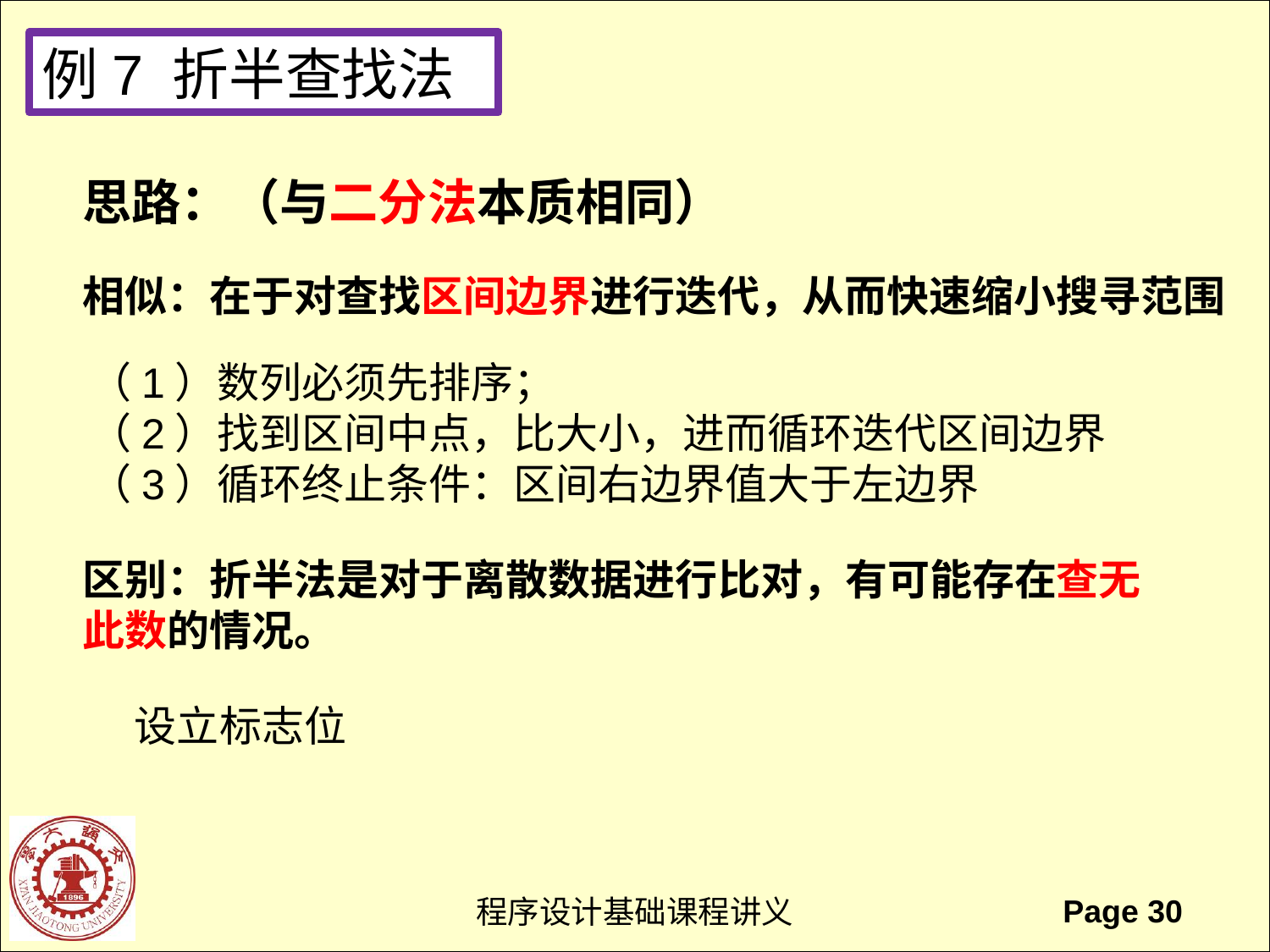

例7 折半查找法
思路：（与二分法本质相同）
相似：在于对查找区间边界进行迭代，从而快速缩小搜寻范围

（1）数列必须先排序；
（2）找到区间中点，比大小，进而循环迭代区间边界
（3）循环终止条件：区间右边界值大于左边界
区别：折半法是对于离散数据进行比对，有可能存在查无此数的情况。
设立标志位